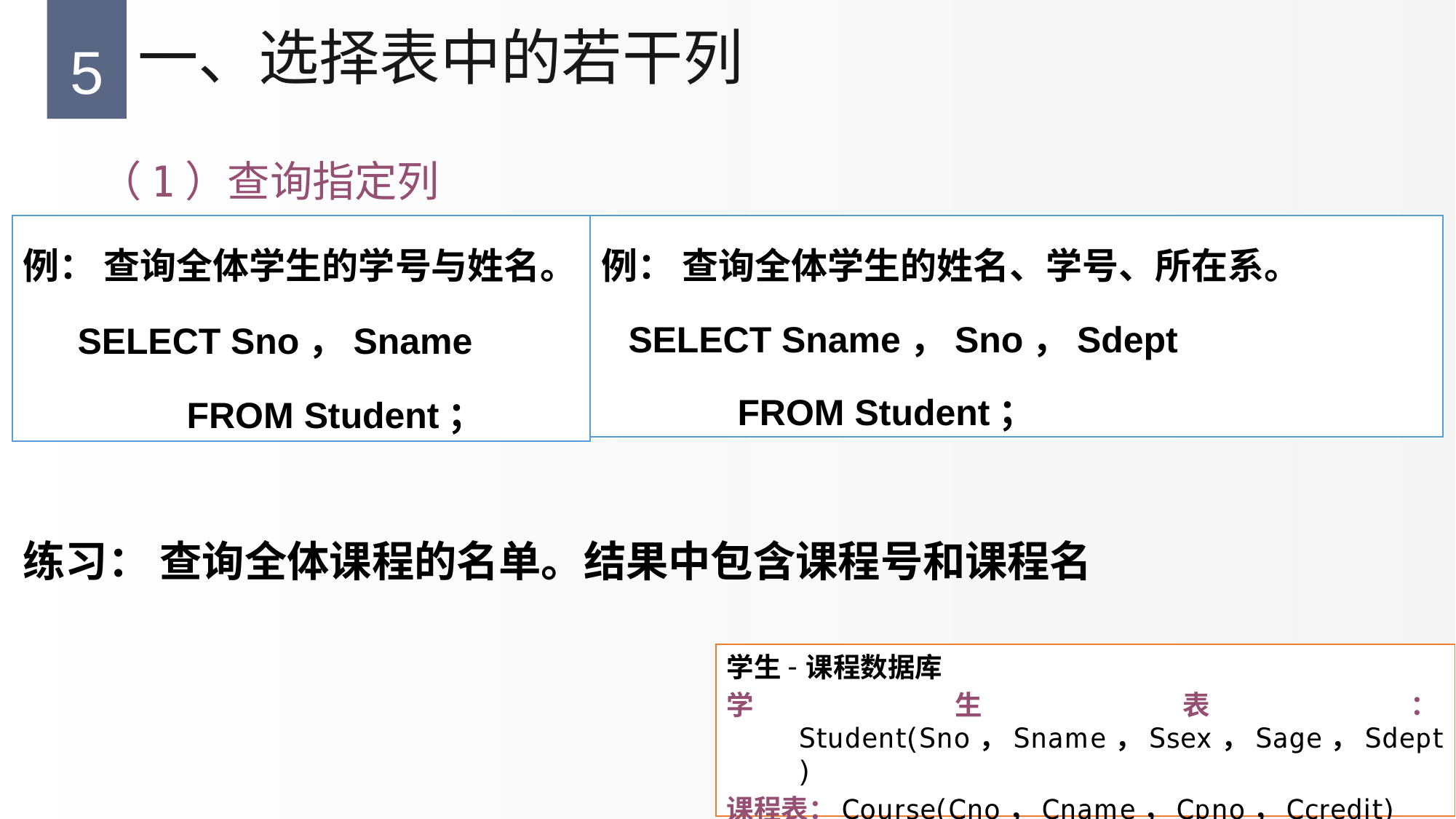

# 一、选择表中的若干列
（1）查询指定列
例： 查询全体学生的学号与姓名。
SELECT Sno，Sname
	FROM Student；
例： 查询全体学生的姓名、学号、所在系。
SELECT Sname，Sno，Sdept
	FROM Student；
练习： 查询全体课程的名单。结果中包含课程号和课程名
学生-课程数据库
学生表：Student(Sno，Sname，Ssex，Sage，Sdept)
课程表：Course(Cno，Cname，Cpno，Ccredit)
学生选课表：SC(Sno，Cno，Grade)
24